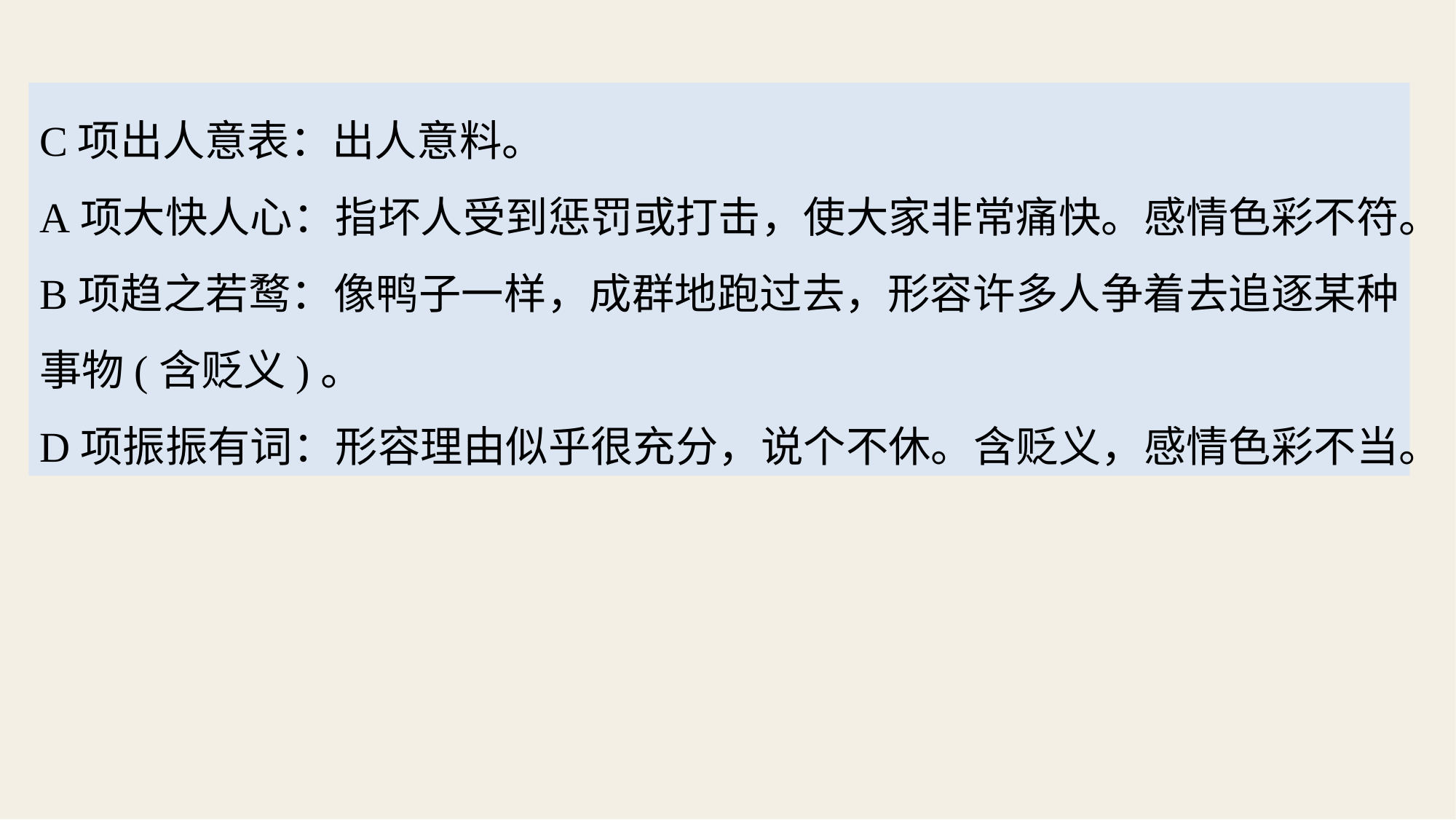

C项出人意表：出人意料。
A项大快人心：指坏人受到惩罚或打击，使大家非常痛快。感情色彩不符。
B项趋之若鹜：像鸭子一样，成群地跑过去，形容许多人争着去追逐某种事物(含贬义)。
D项振振有词：形容理由似乎很充分，说个不休。含贬义，感情色彩不当。